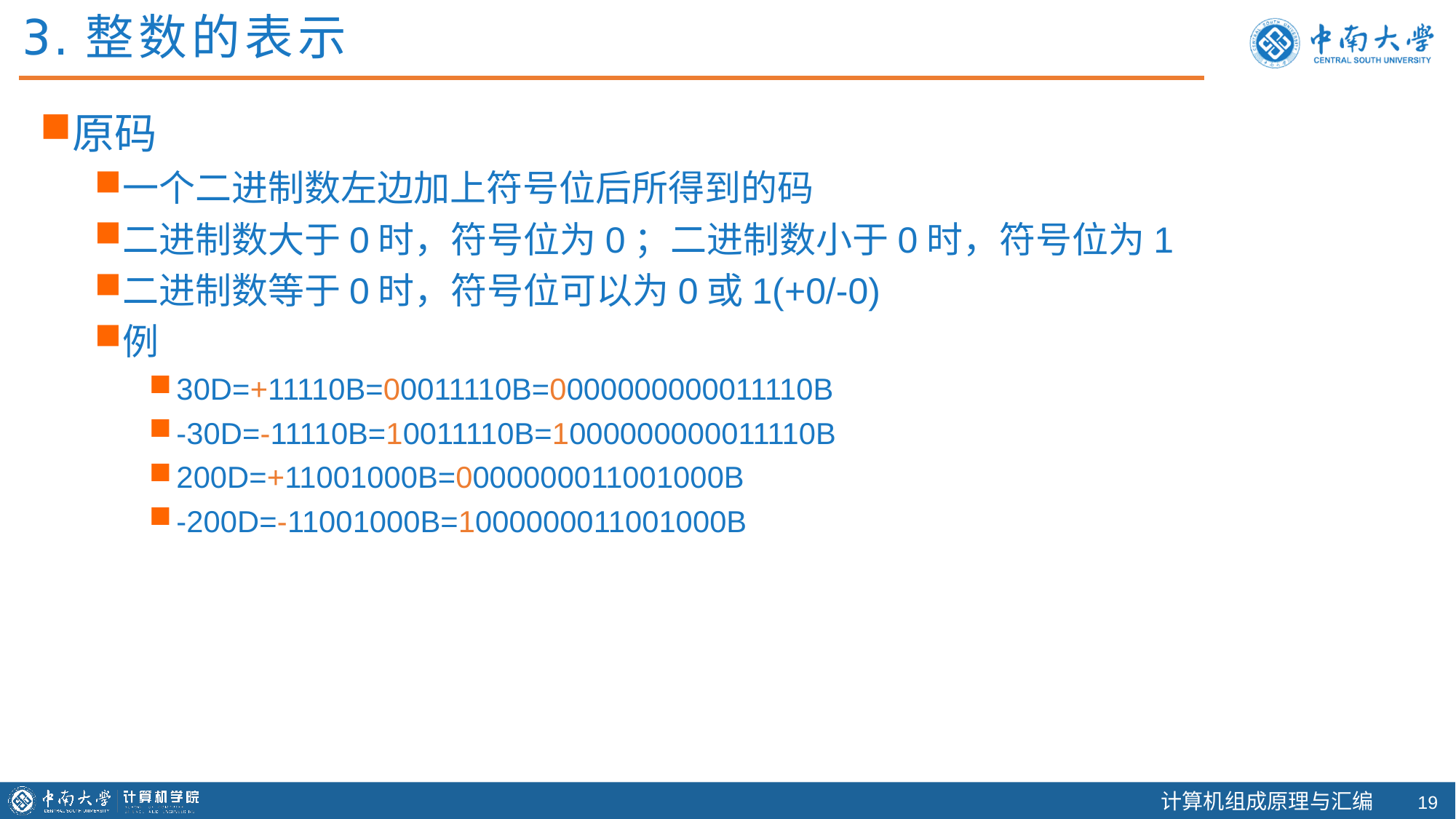

3.整数的表示
原码
一个二进制数左边加上符号位后所得到的码
二进制数大于0时，符号位为0；二进制数小于0时，符号位为1
二进制数等于0时，符号位可以为0或1(+0/-0)
例
30D=+11110B=00011110B=0000000000011110B
-30D=-11110B=10011110B=1000000000011110B
200D=+11001000B=0000000011001000B
-200D=-11001000B=1000000011001000B

19